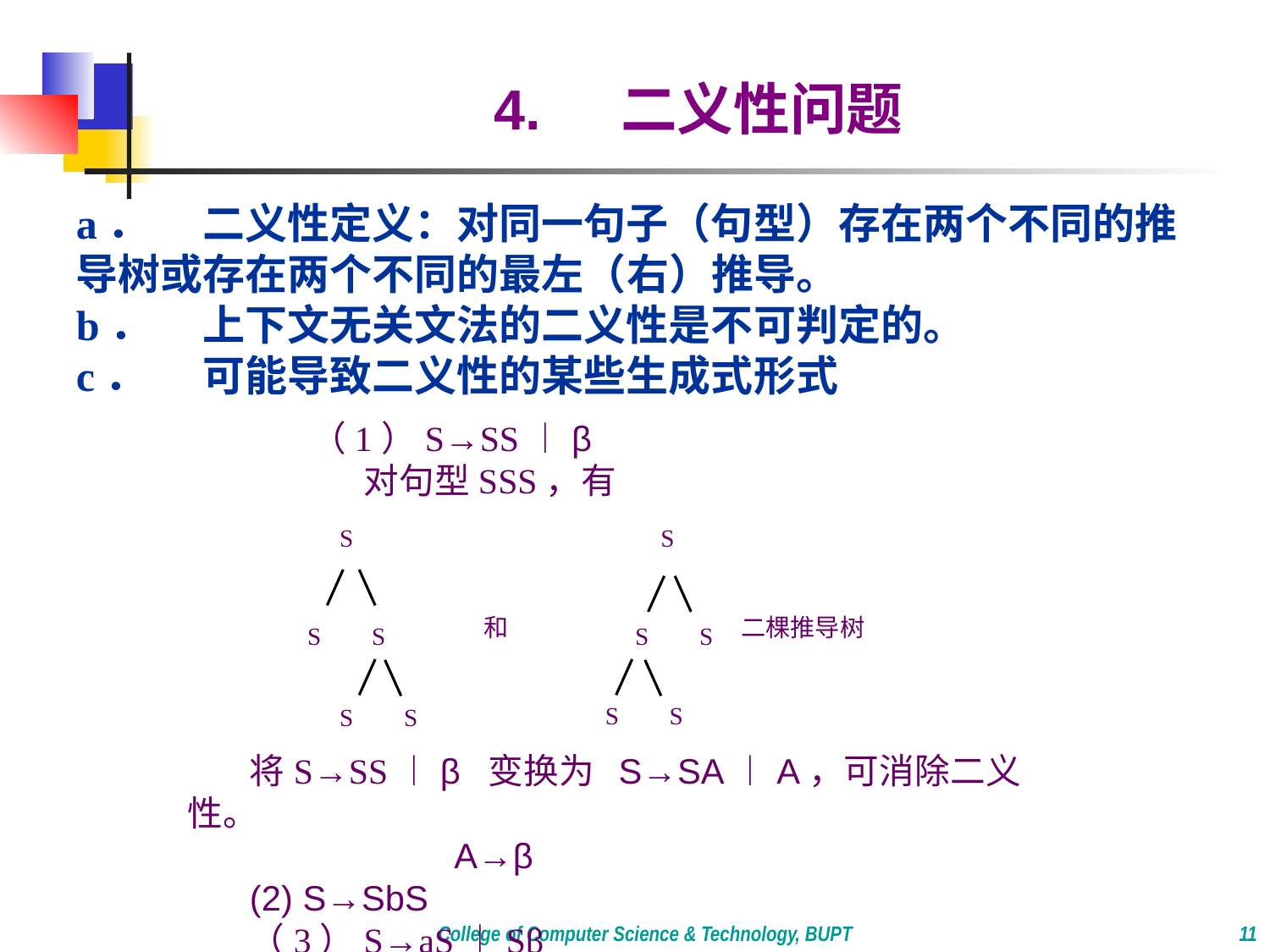

4.	二义性问题
a．	二义性定义：对同一句子（句型）存在两个不同的推导树或存在两个不同的最左（右）推导。
b．	上下文无关文法的二义性是不可判定的。
c．	可能导致二义性的某些生成式形式

（1）S→SS︱β
     对句型SSS，有

S

S

和
二棵推导树

S

S

S

S

S

S

S

S

将S→SS︱β  变换为  S→SA︱A，可消除二义性。
                     A→β
(2) S→SbS
（3）S→aS︱Sβ
College of Computer Science & Technology, BUPT
11